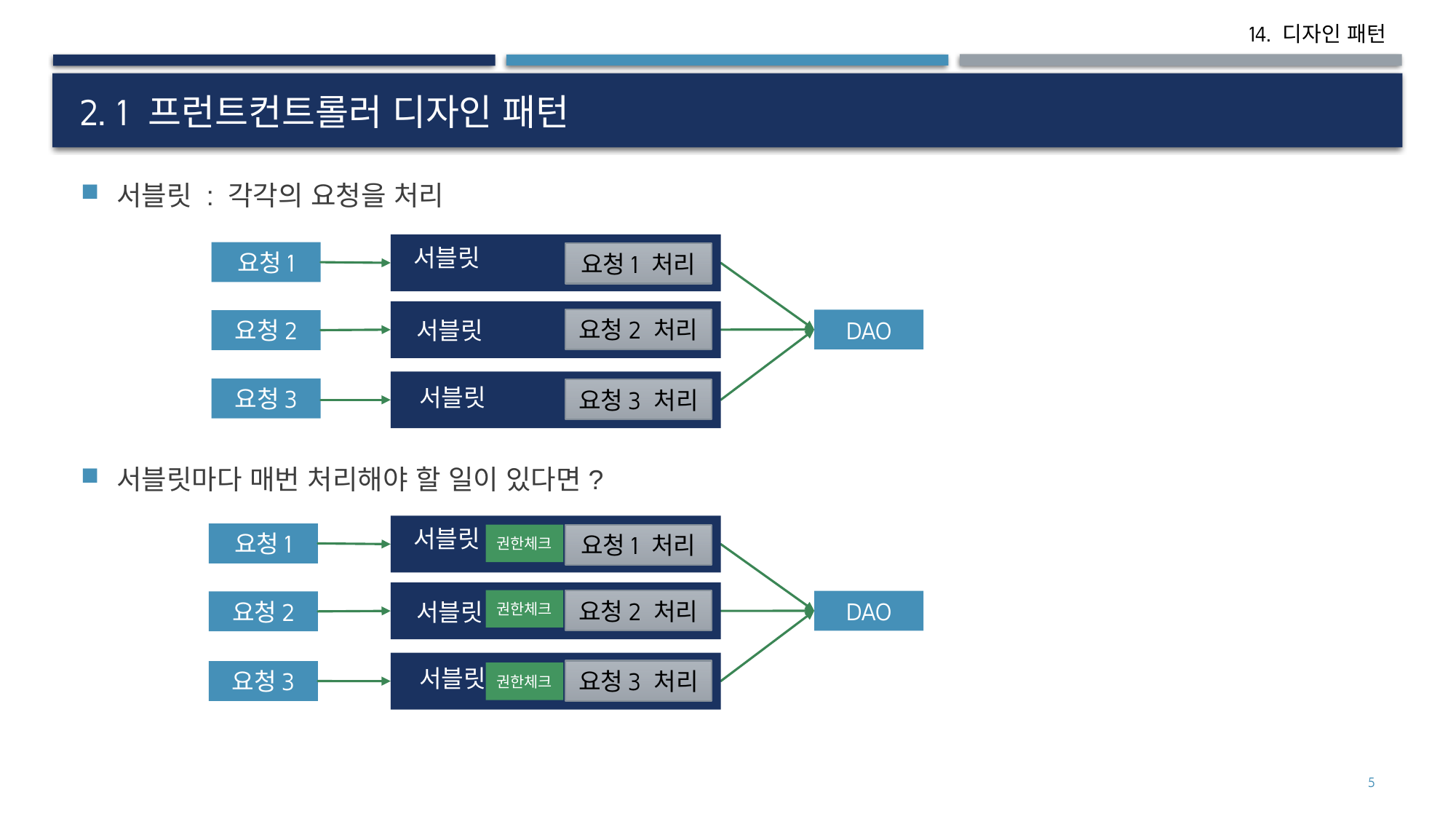

# 2. 1 프런트컨트롤러 디자인 패턴
서블릿 : 각각의 요청을 처리

서블릿마다 매번 처리해야 할 일이 있다면?

서블릿
요청1 처리
요청1

요청2 처리
서블릿
DAO
요청2

서블릿
요청3 처리
요청3

서블릿
요청1 처리
요청1
권한체크

요청2 처리
서블릿
권한체크
DAO
요청2

서블릿
요청3 처리
요청3
권한체크
5